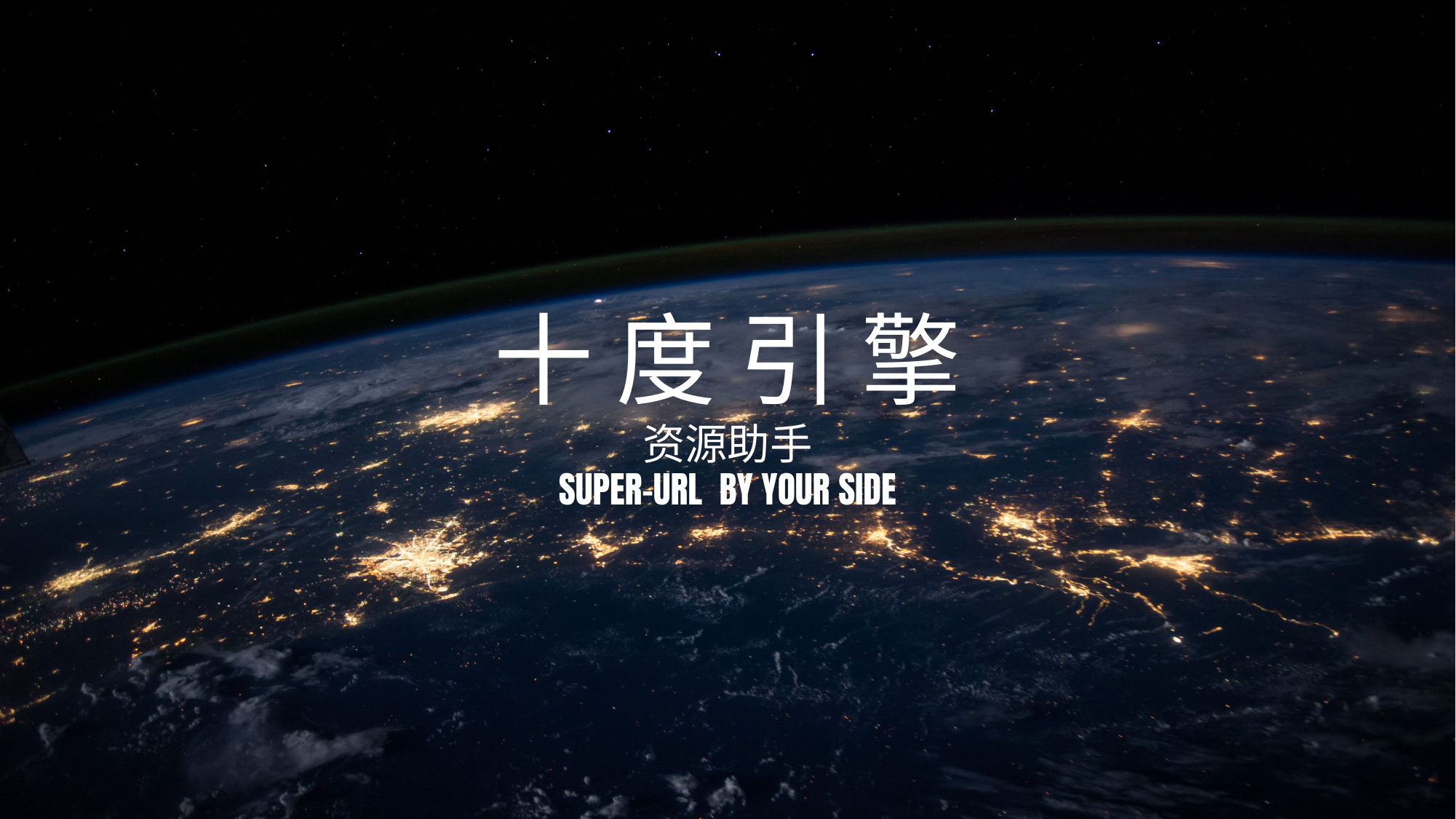

十 度 引 擎
资源助手
SUPER-URL  BY YOUR SIDE